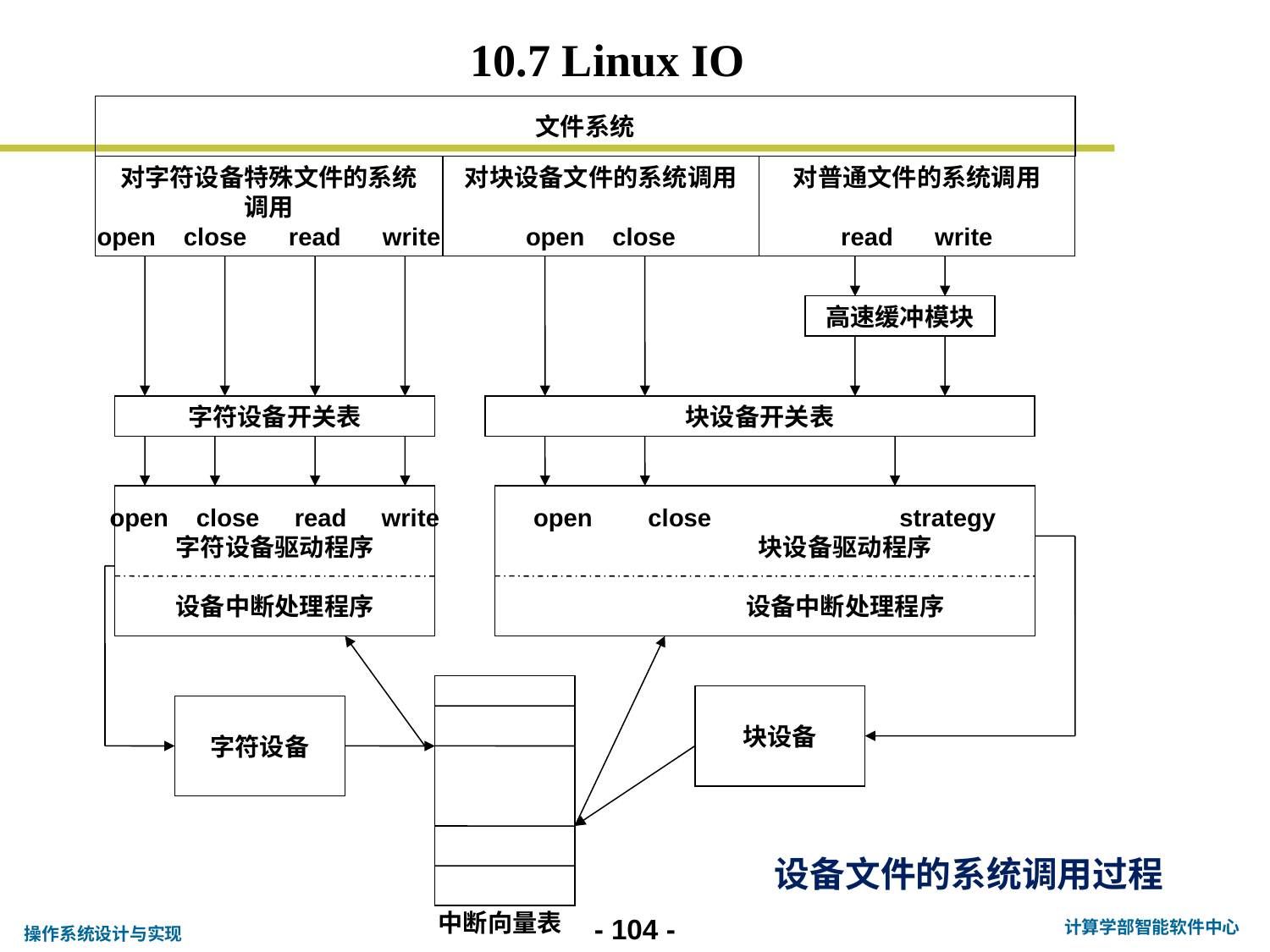

10.7 Linux IO
文件系统
对字符设备特殊文件的系统
调用
open    close      read      write
对块设备文件的系统调用

open    close
对普通文件的系统调用

read      write

高速缓冲模块

字符设备开关表
块设备开关表

open    close     read     write
字符设备驱动程序

设备中断处理程序

open        close                           strategy
                           块设备驱动程序

                           设备中断处理程序

块设备
字符设备

设备文件的系统调用过程
中断向量表